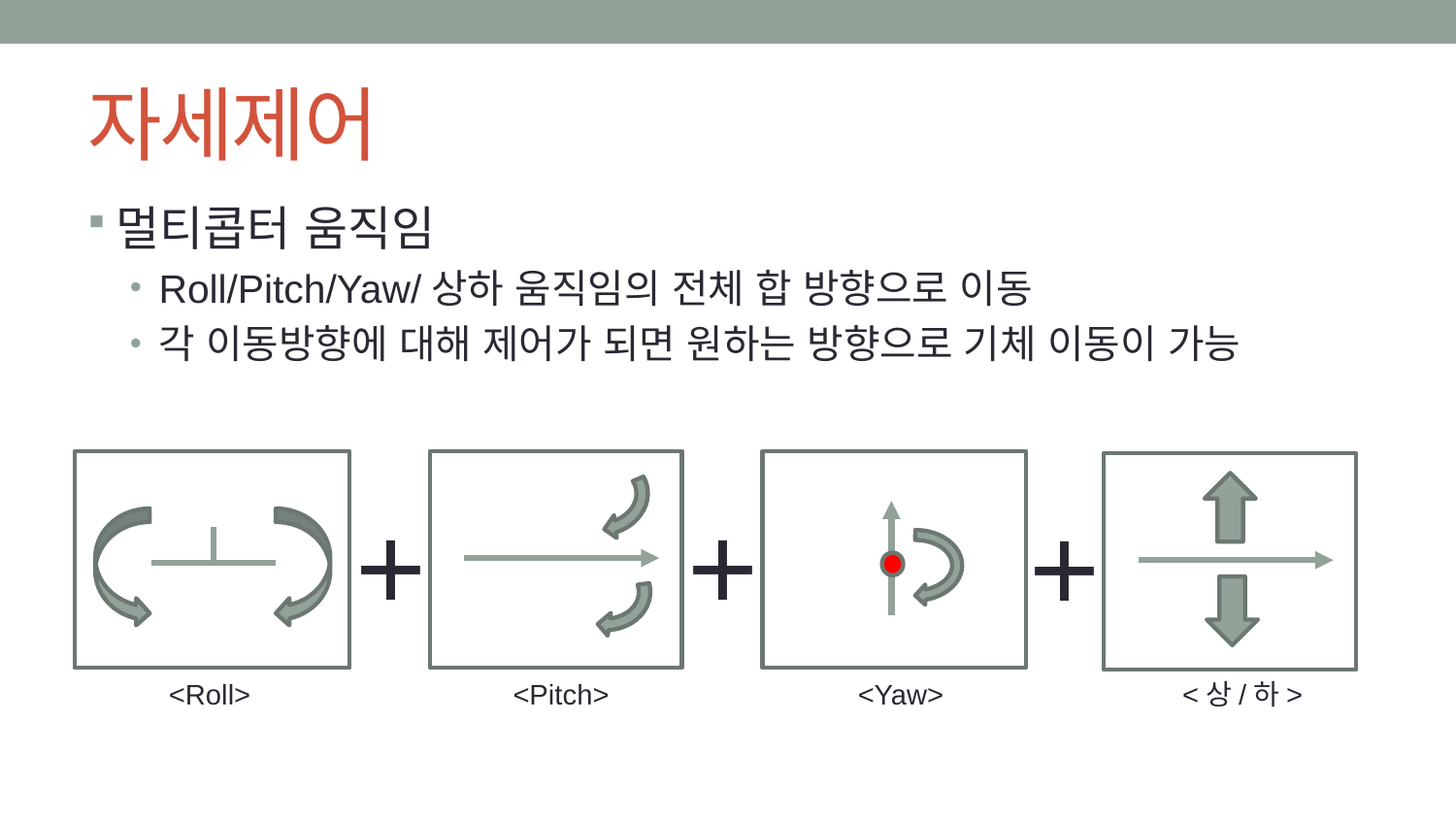

# 자세제어
멀티콥터 움직임
Roll/Pitch/Yaw/상하 움직임의 전체 합 방향으로 이동
각 이동방향에 대해 제어가 되면 원하는 방향으로 기체 이동이 가능

+
+
+

<Roll>
<Pitch>
<Yaw>
<상/하>